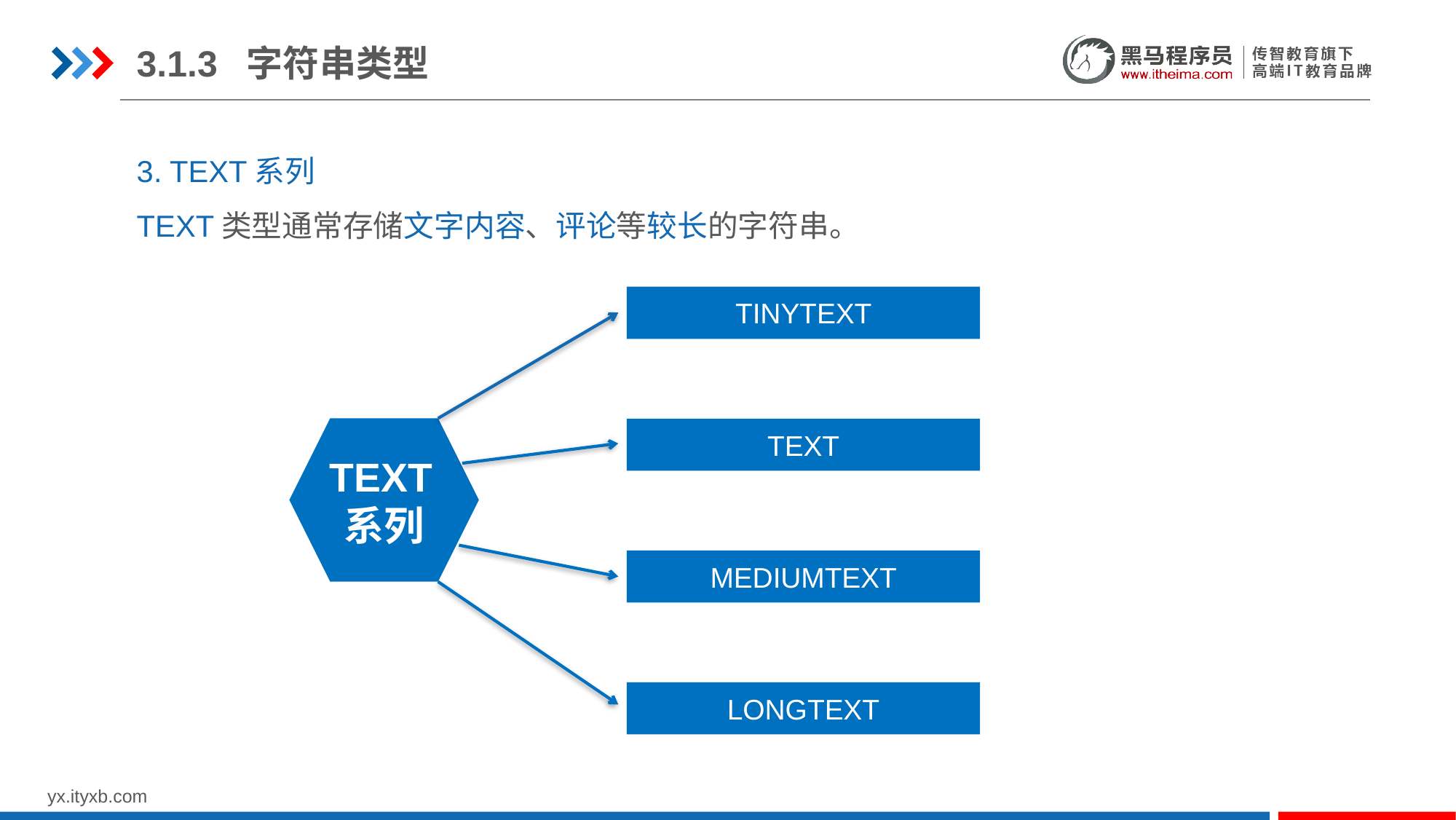

3.1.3  字符串类型
3. TEXT系列
TEXT类型通常存储文字内容、评论等较长的字符串。
TINYTEXT
TEXT系列
TEXT
MEDIUMTEXT
LONGTEXT